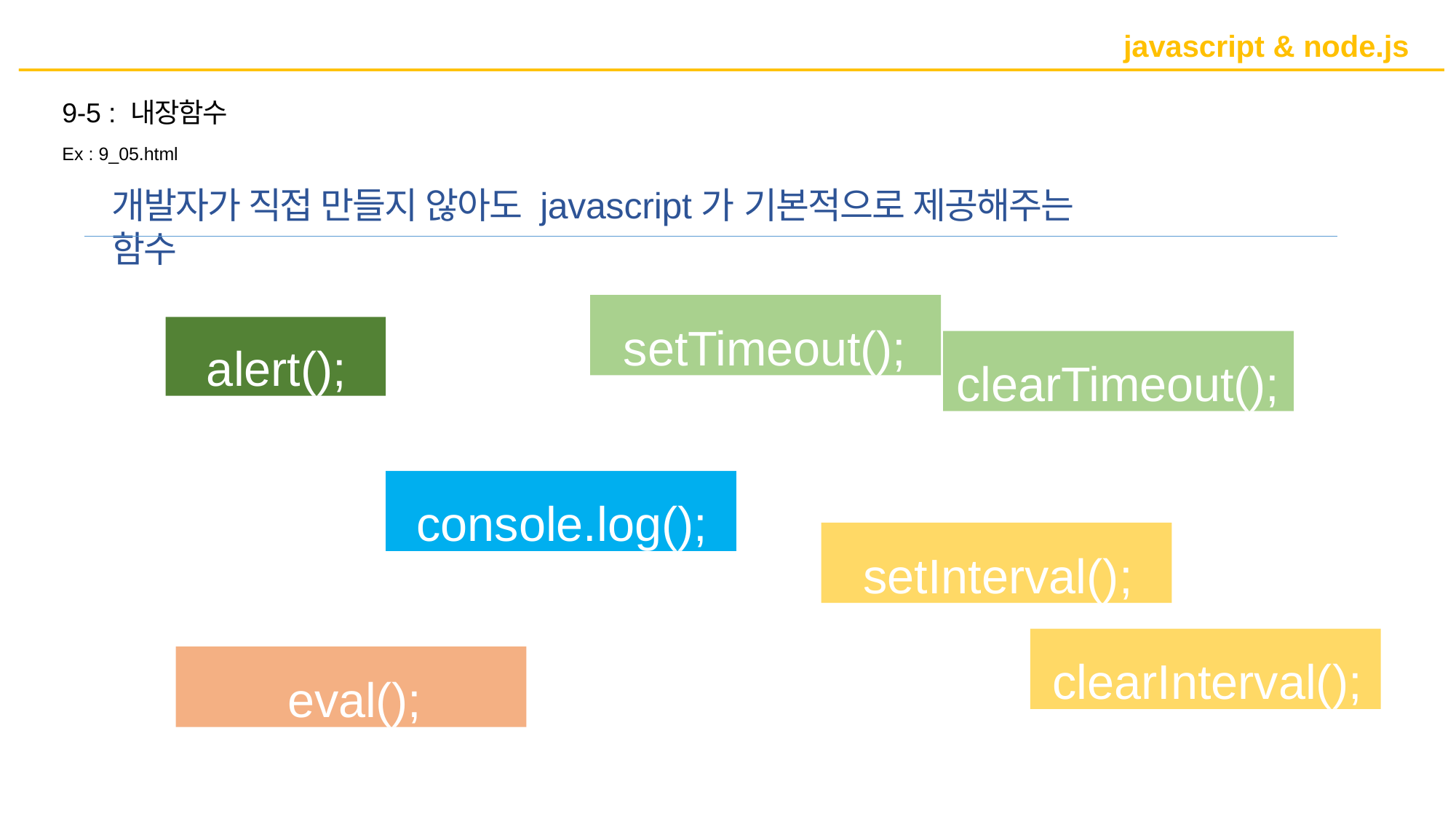

javascript & node.js

9-5 : 내장함수
Ex : 9_05.html
개발자가 직접 만들지 않아도 javascript가 기본적으로 제공해주는 함수

setTimeout();
alert();
clearTimeout();
console.log();
setInterval();
clearInterval();
eval();